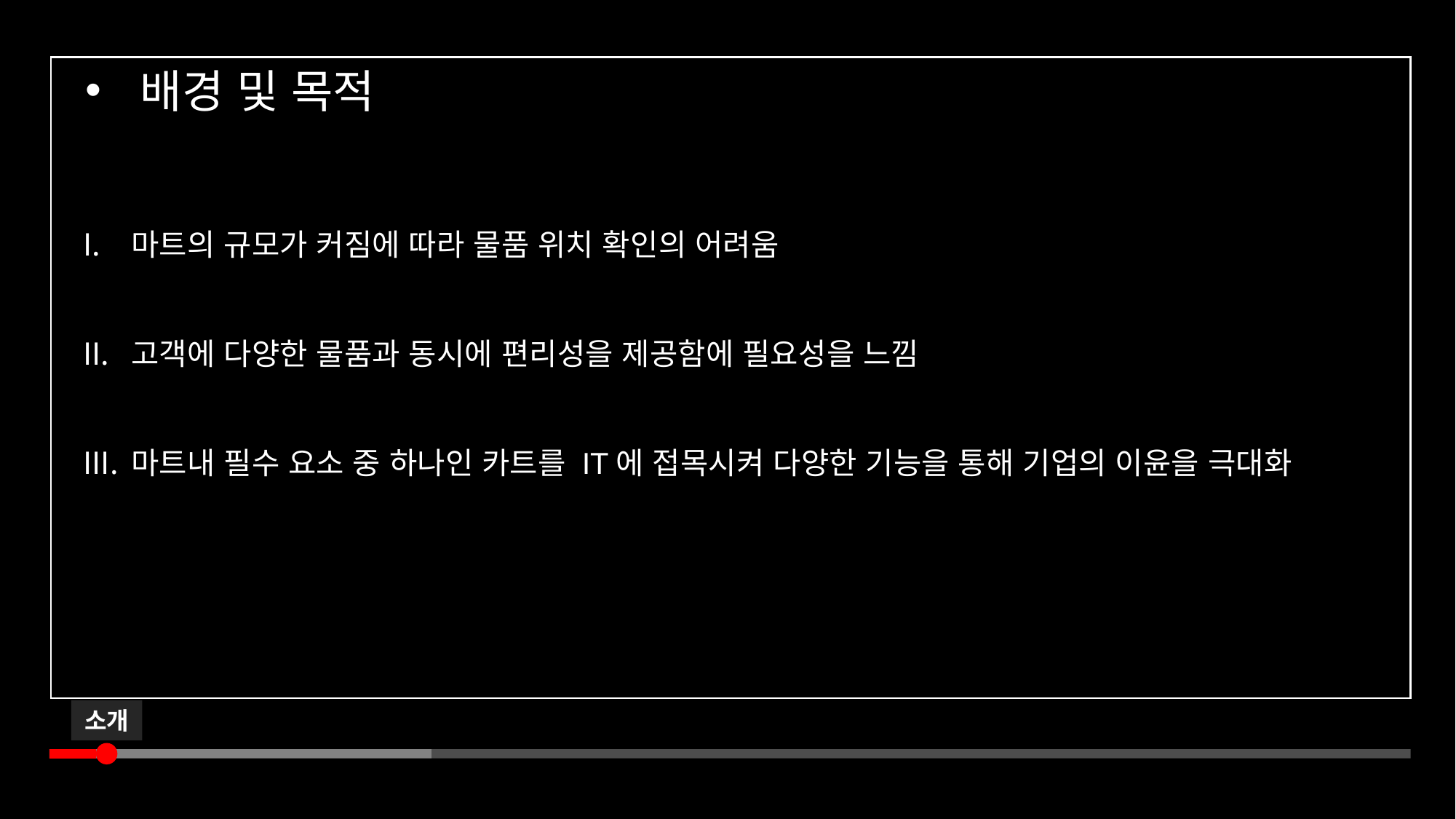

배경 및 목적
마트의 규모가 커짐에 따라 물품 위치 확인의 어려움

고객에 다양한 물품과 동시에 편리성을 제공함에 필요성을 느낌

마트내 필수 요소 중 하나인 카트를 IT에 접목시켜 다양한 기능을 통해 기업의 이윤을 극대화
소개